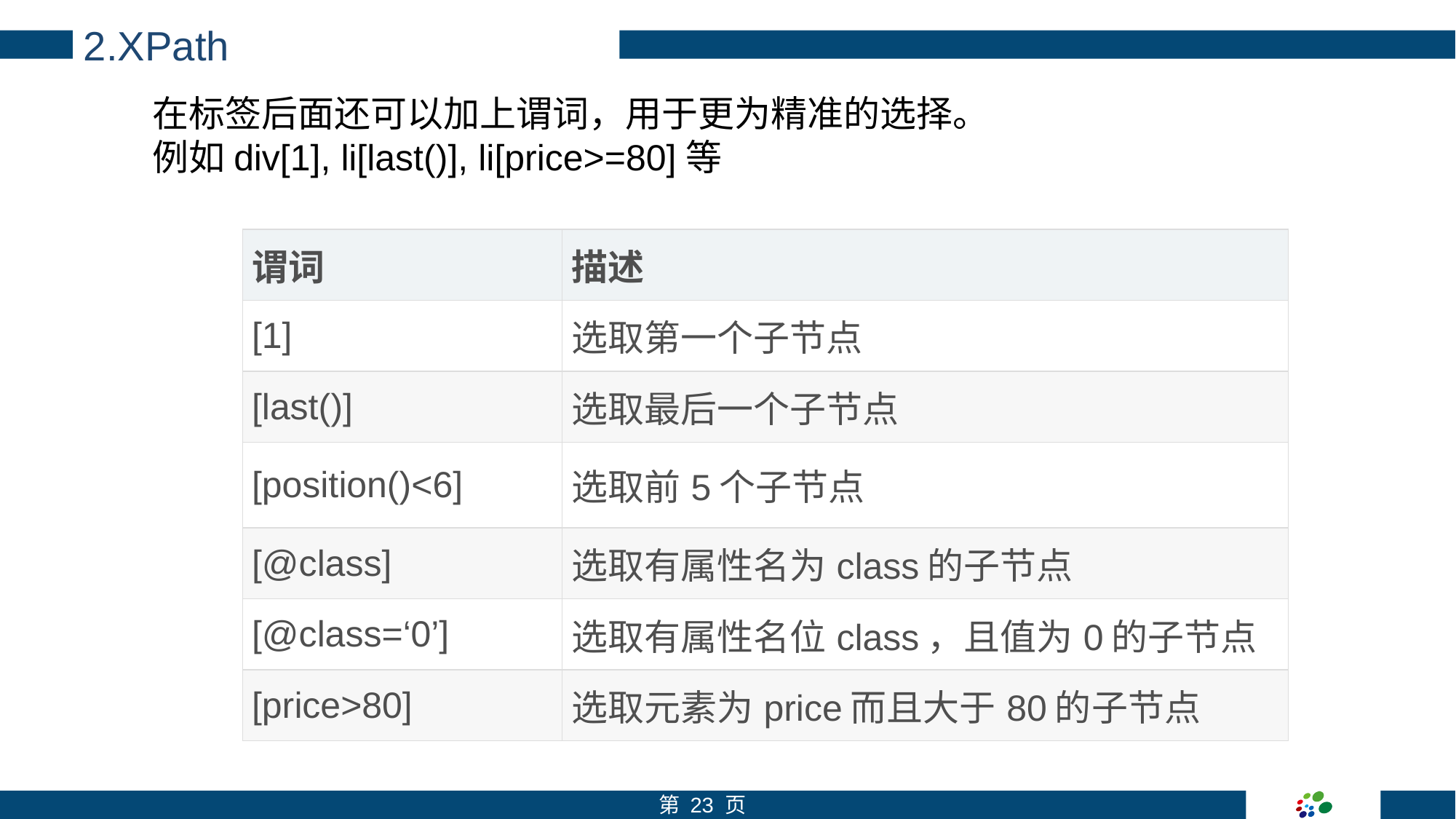

2.XPath

在标签后面还可以加上谓词，用于更为精准的选择。
例如div[1], li[last()], li[price>=80]等

| 谓词 | 描述 |
| --- | --- |
| [1] | 选取第一个子节点 |
| [last()] | 选取最后一个子节点 |
| [position()<6] | 选取前5个子节点 |
| [@class] | 选取有属性名为class的子节点 |
| [@class=‘0’] | 选取有属性名位class，且值为0的子节点 |
| [price>80] | 选取元素为price而且大于80的子节点 |